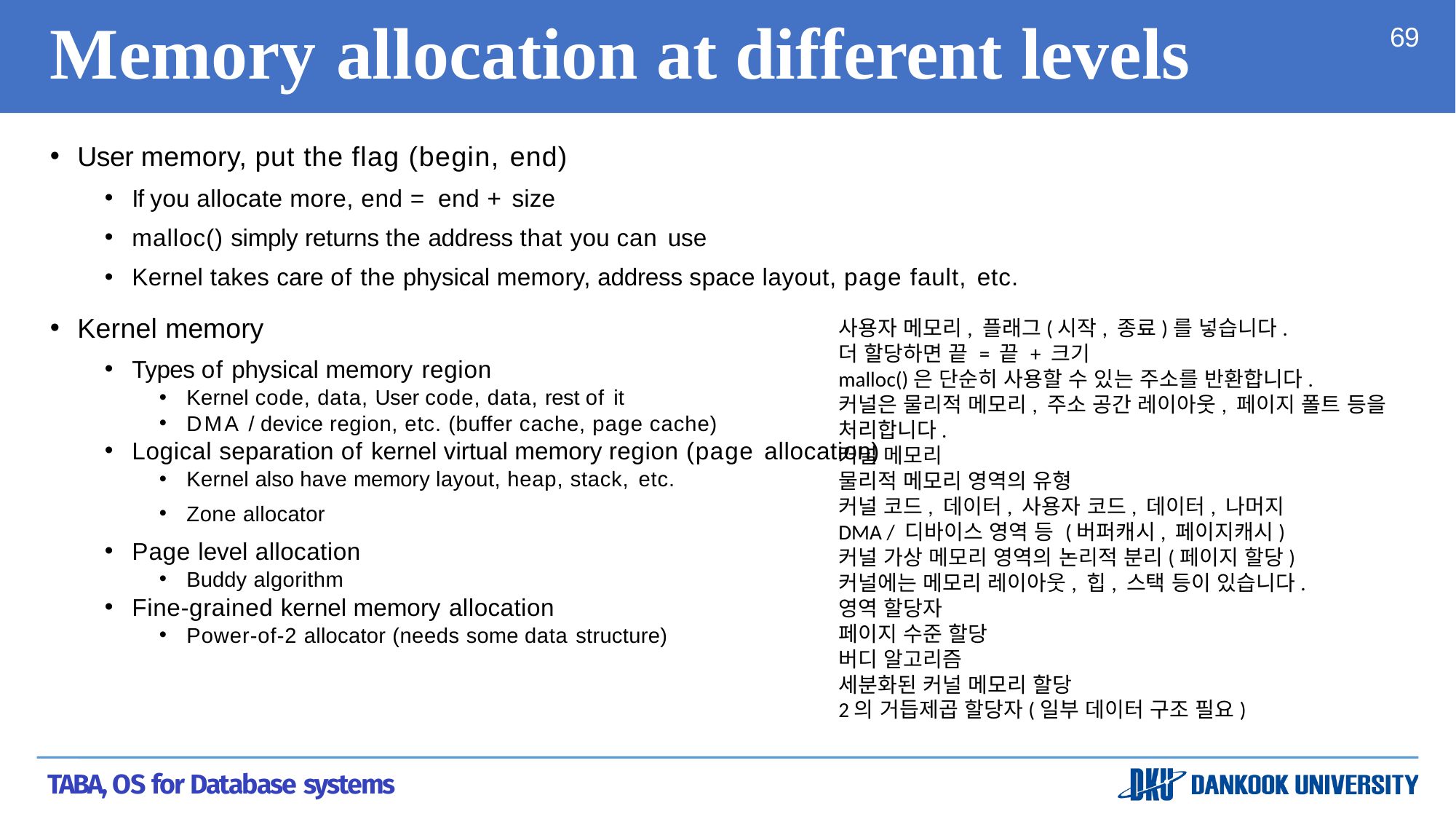

# Memory	allocation at different levels
69
User memory, put the flag (begin, end)
If you allocate more, end = end + size
malloc() simply returns the address that you can use
Kernel takes care of the physical memory, address space layout, page fault, etc.
Kernel memory
Types of physical memory region
Kernel code, data, User code, data, rest of it
DMA / device region, etc. (buffer cache, page cache)
Logical separation of kernel virtual memory region (page allocation)
Kernel also have memory layout, heap, stack, etc.
Zone allocator
Page level allocation
Buddy algorithm
Fine-grained kernel memory allocation
Power-of-2 allocator (needs some data structure)
사용자 메모리, 플래그(시작, 종료)를 넣습니다.
더 할당하면 끝 = 끝 + 크기
malloc()은 단순히 사용할 수 있는 주소를 반환합니다.
커널은 물리적 메모리, 주소 공간 레이아웃, 페이지 폴트 등을 처리합니다.
커널 메모리
물리적 메모리 영역의 유형
커널 코드, 데이터, 사용자 코드, 데이터, 나머지
DMA / 디바이스 영역 등 (버퍼캐시, 페이지캐시)
커널 가상 메모리 영역의 논리적 분리(페이지 할당)
커널에는 메모리 레이아웃, 힙, 스택 등이 있습니다.
영역 할당자
페이지 수준 할당
버디 알고리즘
세분화된 커널 메모리 할당
2의 거듭제곱 할당자(일부 데이터 구조 필요)
TABA, OS for Database systems